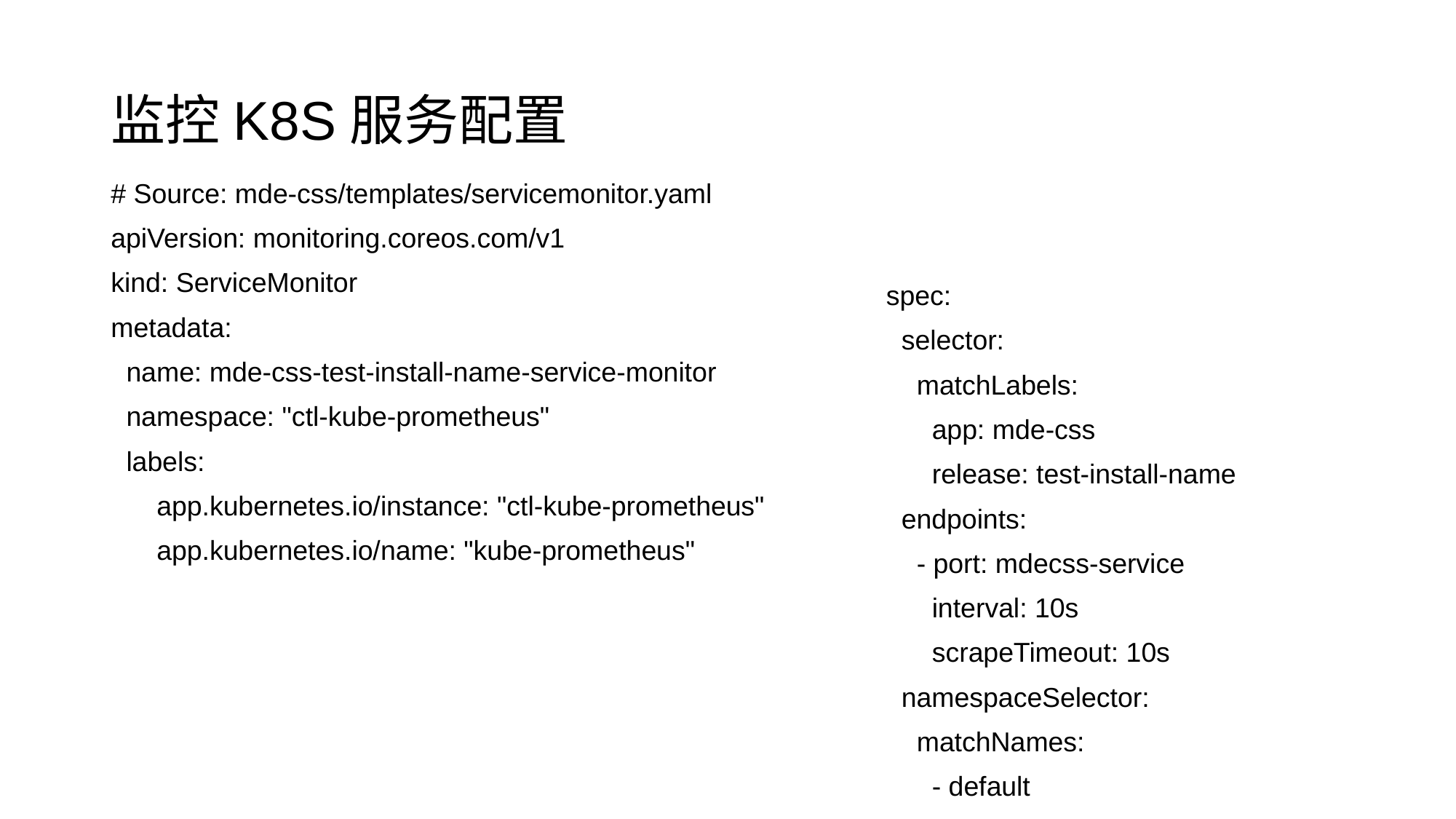

# 监控K8S服务配置
# Source: mde-css/templates/servicemonitor.yaml
apiVersion: monitoring.coreos.com/v1
kind: ServiceMonitor
metadata:
  name: mde-css-test-install-name-service-monitor
  namespace: "ctl-kube-prometheus"
  labels:
      app.kubernetes.io/instance: "ctl-kube-prometheus"
      app.kubernetes.io/name: "kube-prometheus"

spec:
  selector:
    matchLabels:
      app: mde-css
      release: test-install-name
  endpoints:
    - port: mdecss-service
      interval: 10s
      scrapeTimeout: 10s
  namespaceSelector:
    matchNames:
      - default